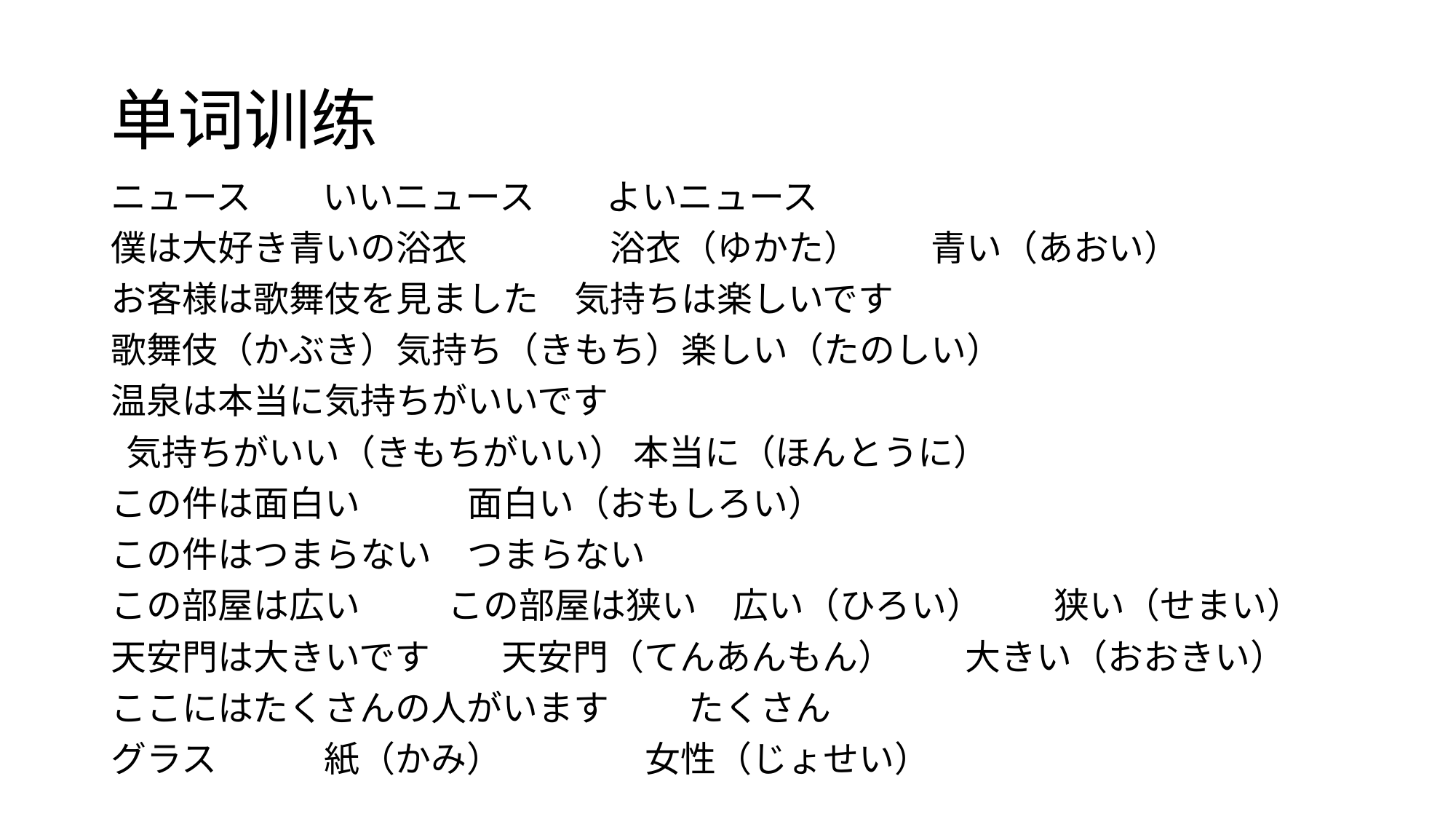

# 单词训练
ニュース　　いいニュース　　よいニュース
僕は大好き青いの浴衣　　　　浴衣（ゆかた）　　青い（あおい）
お客様は歌舞伎を見ました　気持ちは楽しいです
歌舞伎（かぶき）気持ち（きもち）楽しい（たのしい）
温泉は本当に気持ちがいいです
 気持ちがいい（きもちがいい） 本当に（ほんとうに）
この件は面白い　　　面白い（おもしろい）
この件はつまらない　つまらない
この部屋は広い　　  この部屋は狭い　広い（ひろい）　　狭い（せまい）
天安門は大きいです　　天安門（てんあんもん）　　大きい（おおきい）
ここにはたくさんの人がいます　 　たくさん
グラス　　　紙（かみ）　　　　女性（じょせい）